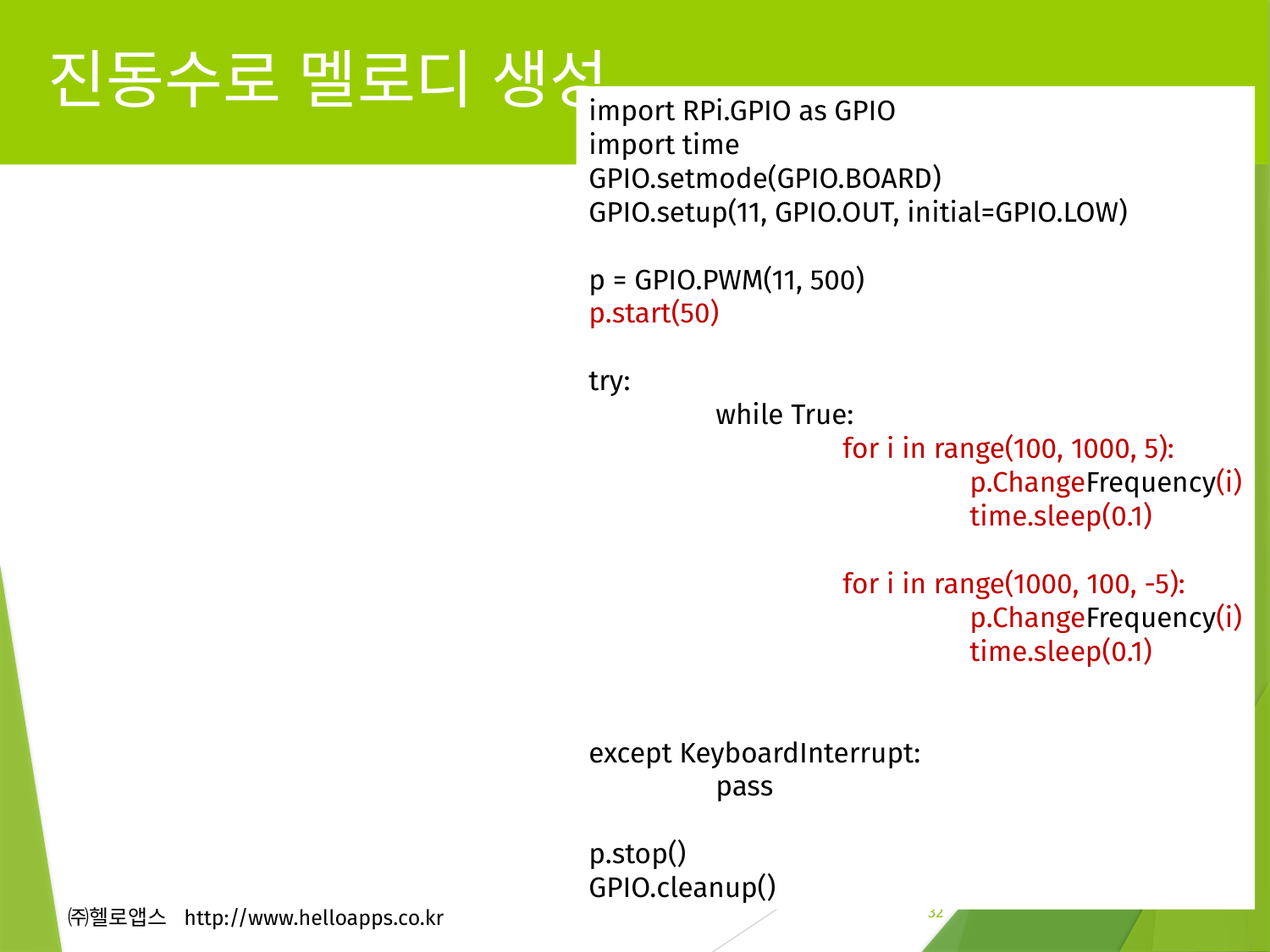

# 진동수로 멜로디 생성
import RPi.GPIO as GPIO
import time
GPIO.setmode(GPIO.BOARD)
GPIO.setup(11, GPIO.OUT, initial=GPIO.LOW)

p = GPIO.PWM(11, 500)
p.start(50)

try:
	while True:
		for i in range(100, 1000, 5):
			p.ChangeFrequency(i)
			time.sleep(0.1)

		for i in range(1000, 100, -5):
			p.ChangeFrequency(i)
			time.sleep(0.1)

except KeyboardInterrupt:
	pass

p.stop()
GPIO.cleanup()
32